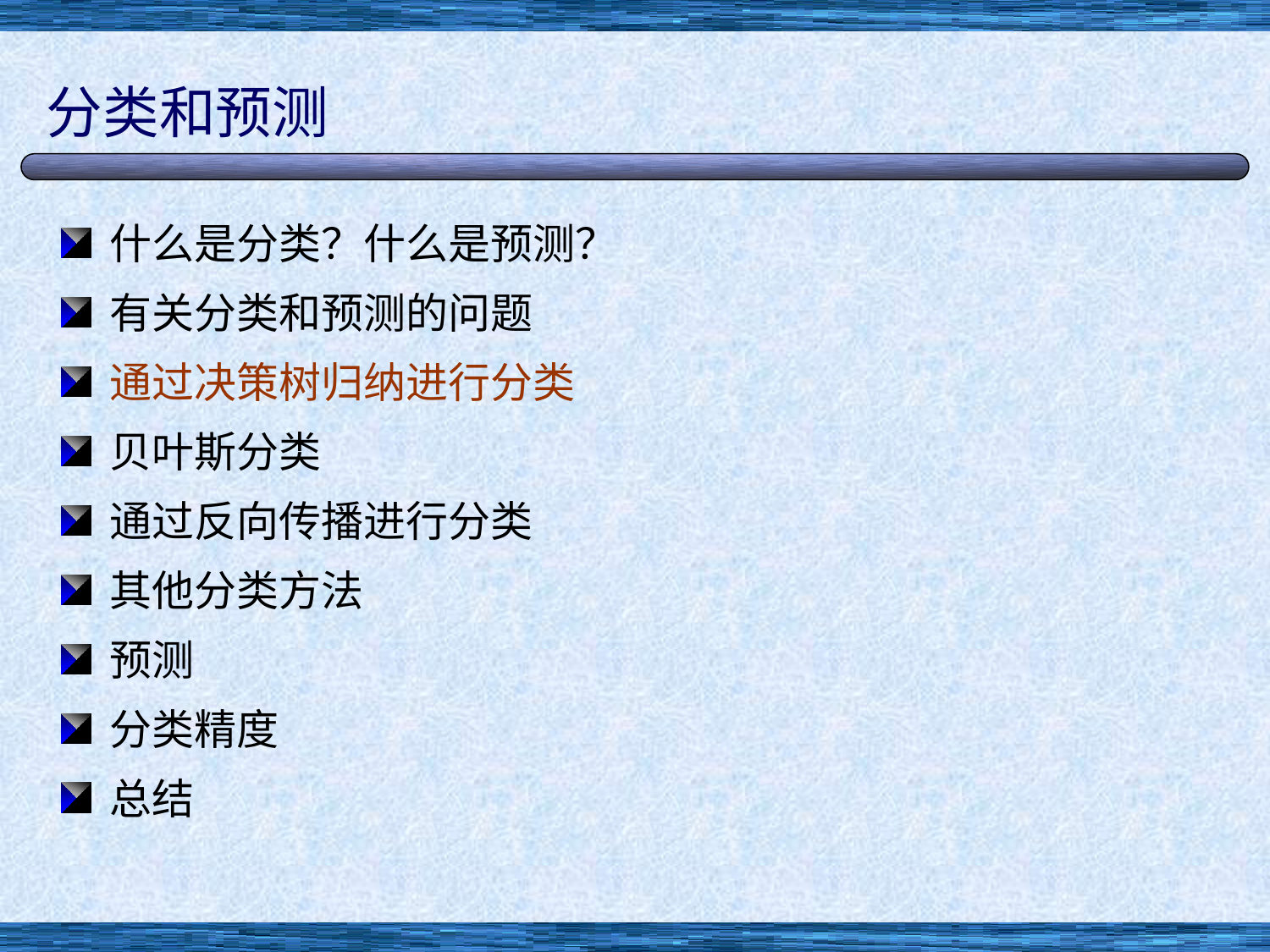

# 分类和预测
什么是分类？什么是预测？
有关分类和预测的问题
通过决策树归纳进行分类
贝叶斯分类
通过反向传播进行分类
其他分类方法
预测
分类精度
总结